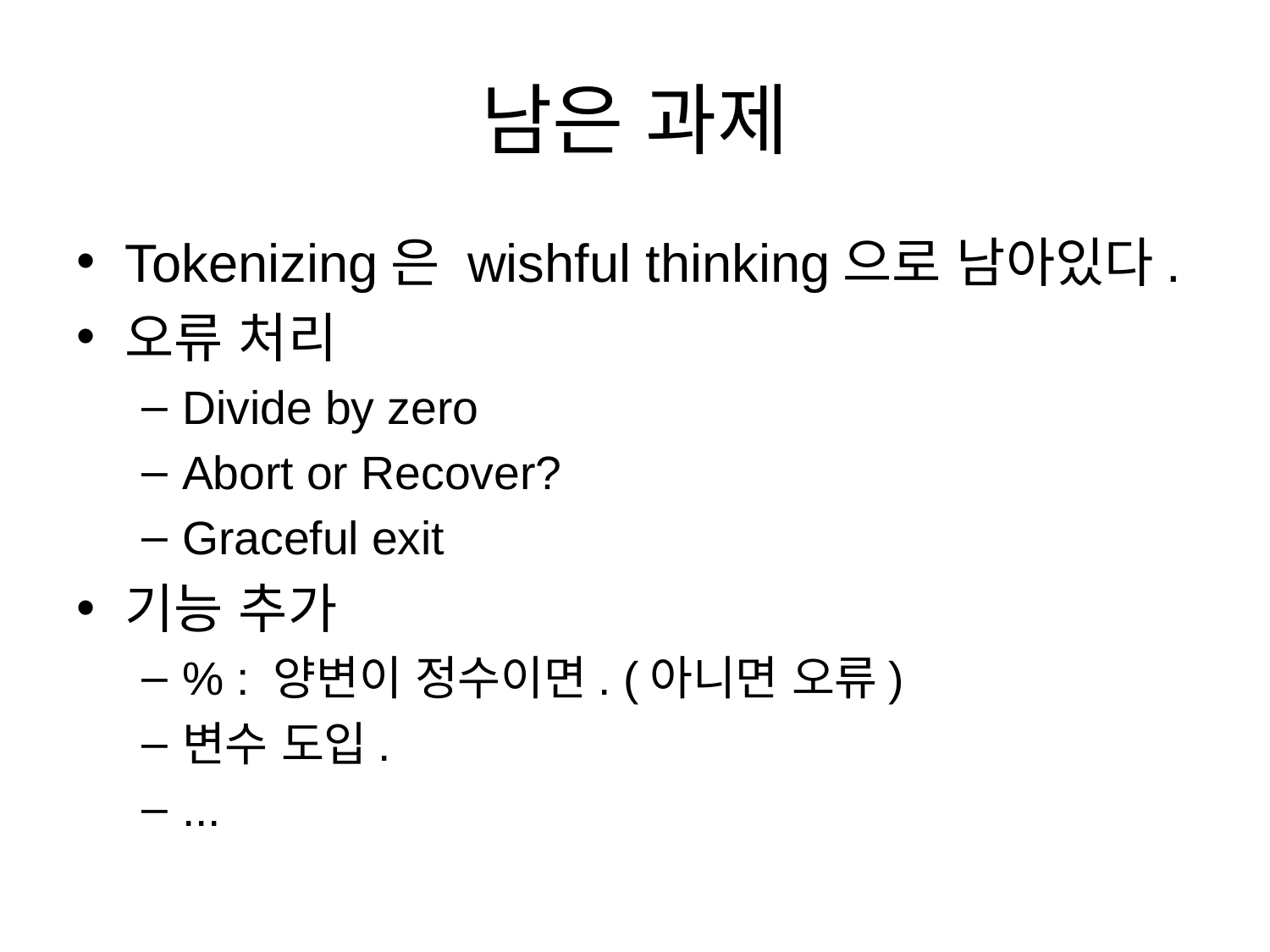

# 남은 과제
Tokenizing은 wishful thinking으로 남아있다.
오류 처리
Divide by zero
Abort or Recover?
Graceful exit
기능 추가
% : 양변이 정수이면. (아니면 오류)
변수 도입.
...